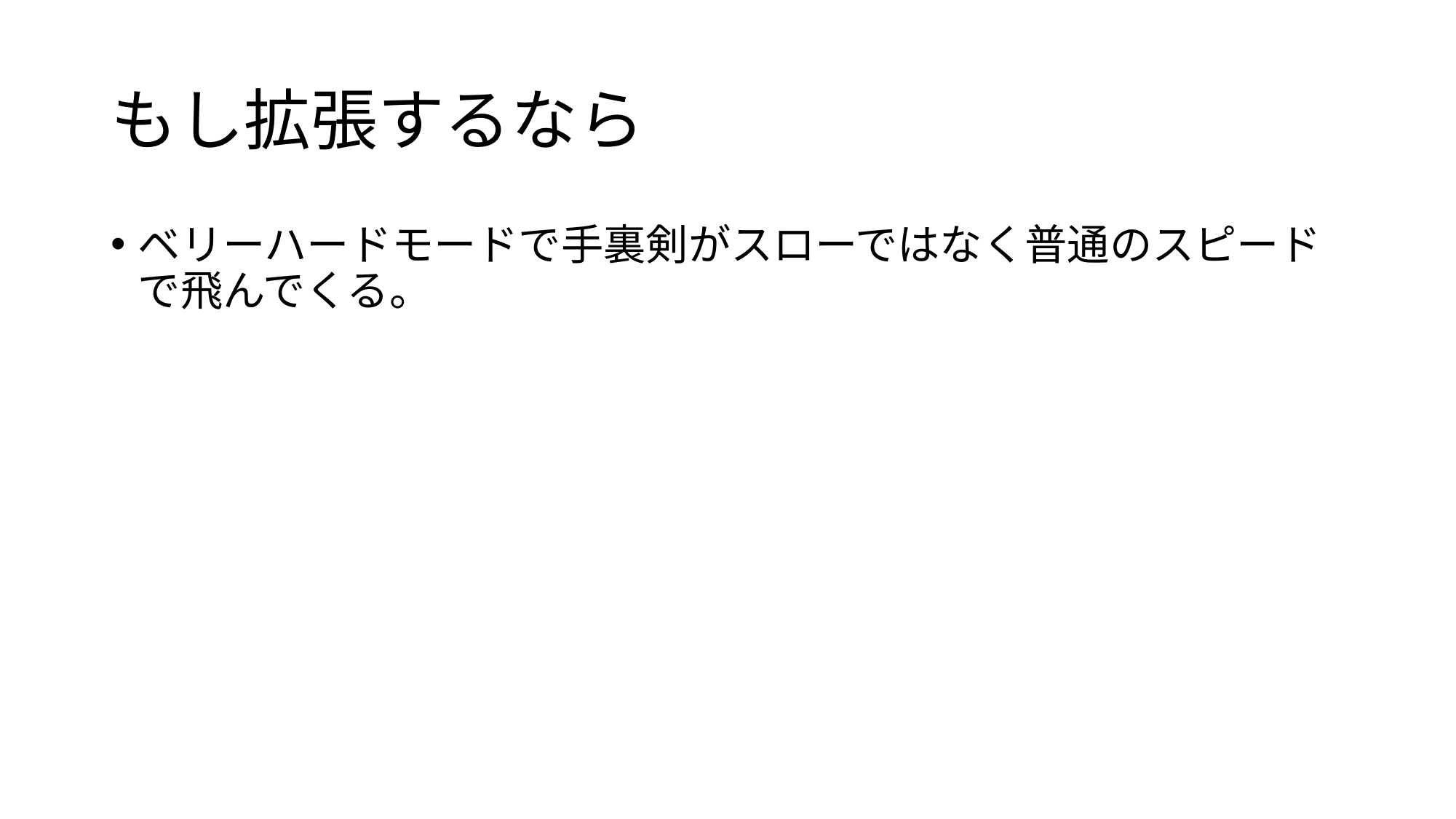

# もし拡張するなら
ベリーハードモードで手裏剣がスローではなく普通のスピードで飛んでくる。